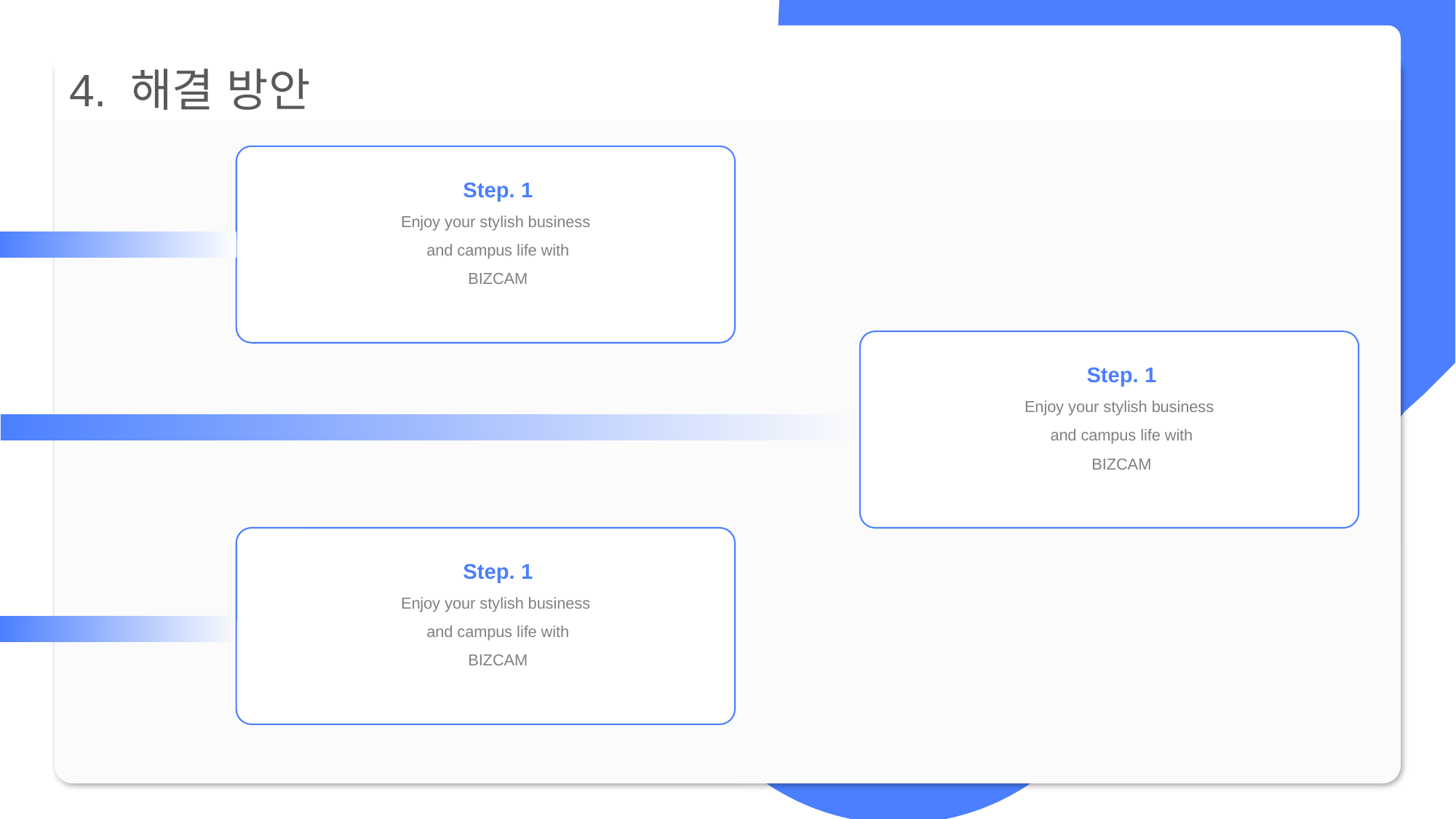

4. 해결 방안

Step. 1
Enjoy your stylish business
and campus life with BIZCAM

Step. 1
Enjoy your stylish business
and campus life with BIZCAM

Step. 1
Enjoy your stylish business
and campus life with BIZCAM